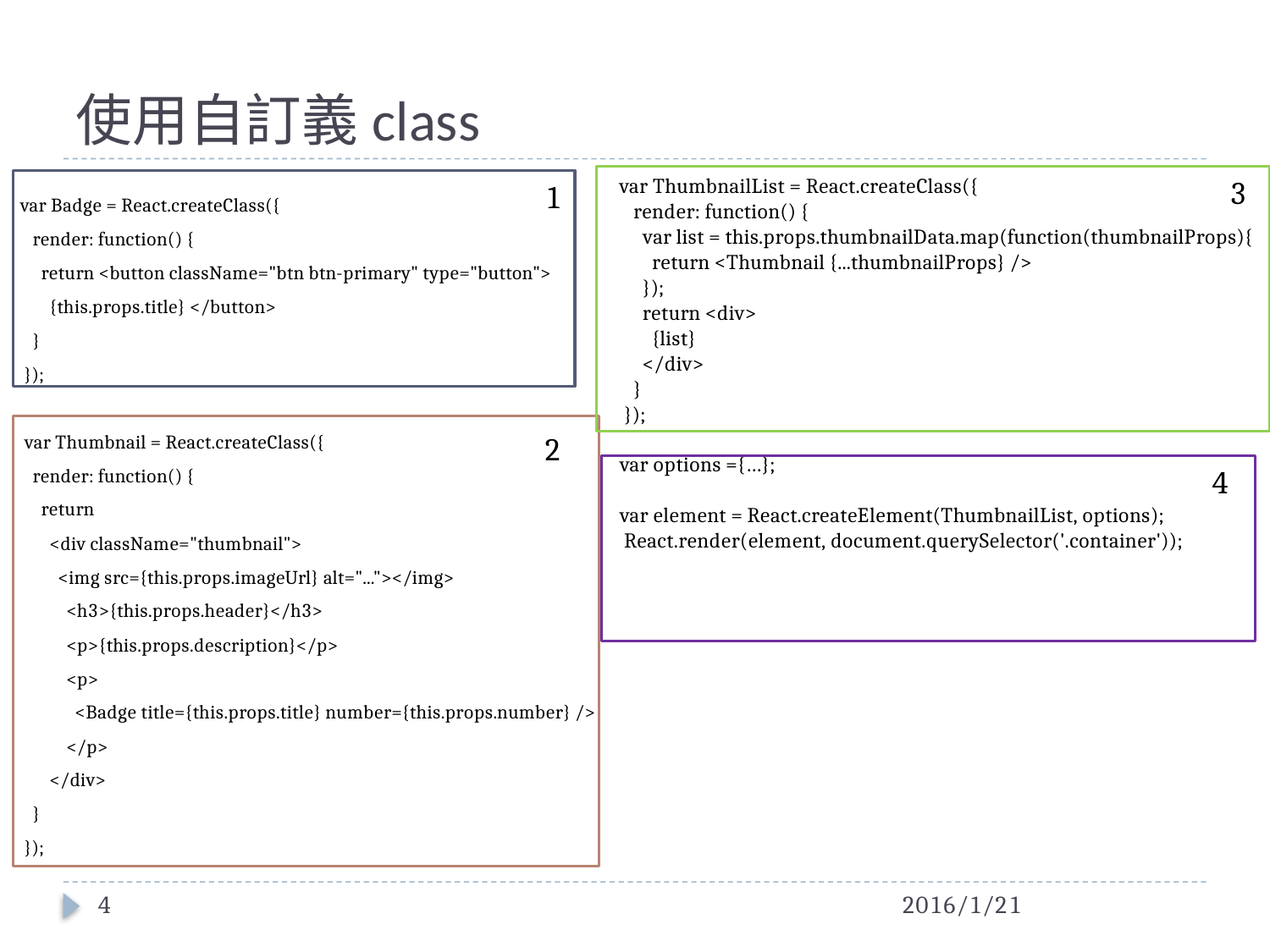

# 使用自訂義class

 var ThumbnailList = React.createClass({
    render: function() {
      var list = this.props.thumbnailData.map(function(thumbnailProps){
        return <Thumbnail {...thumbnailProps} />
      });
      return <div>
        {list}
      </div>
    }
  });

 var options ={…};

 var element = React.createElement(ThumbnailList, options);
  React.render(element, document.querySelector('.container'));
3

1
 var Badge = React.createClass({
    render: function() {
      return <button className="btn btn-primary" type="button">
        {this.props.title} </button>
    }
  });

  var Thumbnail = React.createClass({
    render: function() {
      return
        <div className="thumbnail">
          <img src={this.props.imageUrl} alt="..."></img>
            <h3>{this.props.header}</h3>
            <p>{this.props.description}</p>
            <p>
              <Badge title={this.props.title} number={this.props.number} />
            </p>
        </div>
    }
  });

2

4
4
2016/1/21